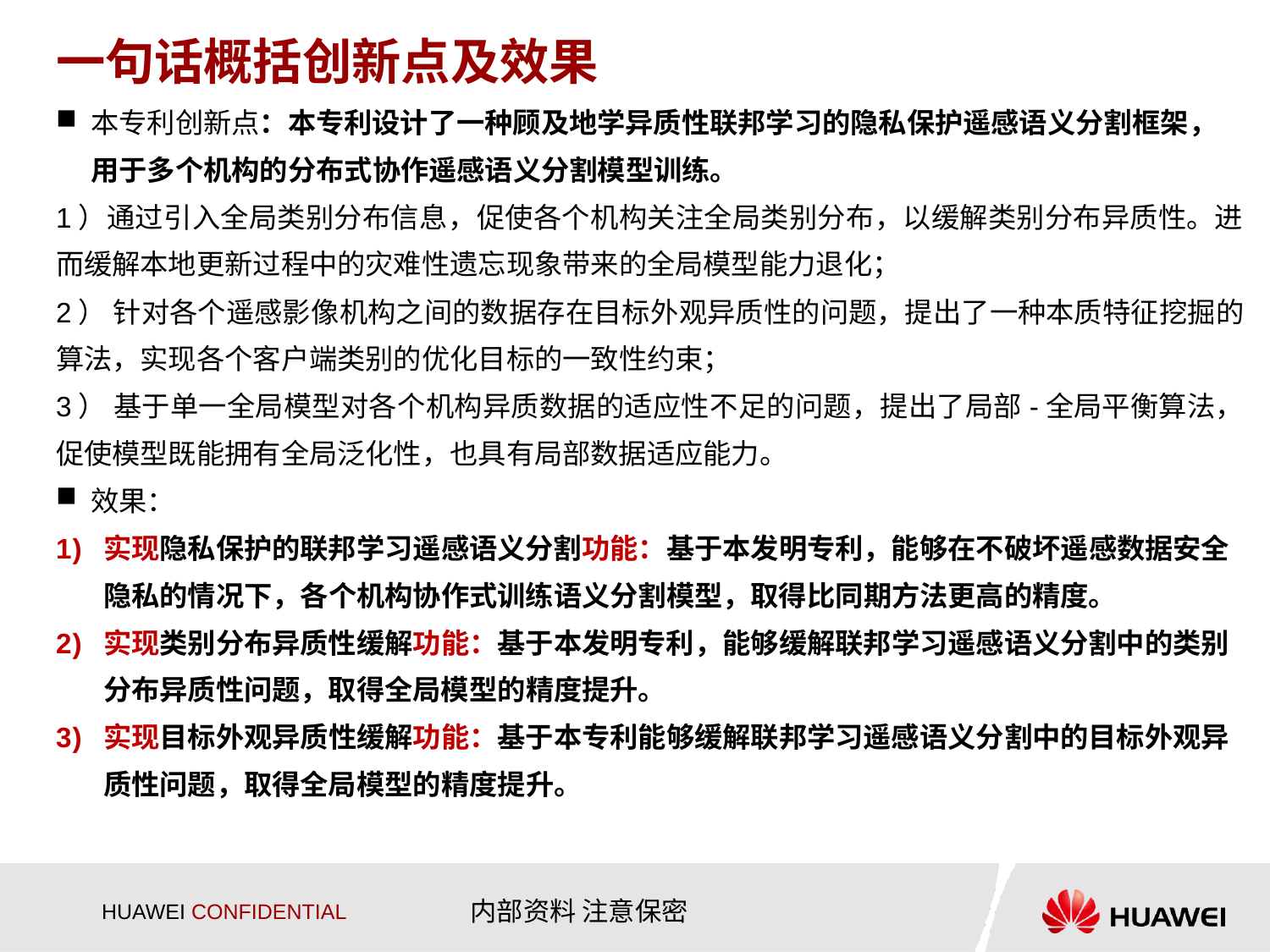

# 一句话概括创新点及效果
本专利创新点：本专利设计了一种顾及地学异质性联邦学习的隐私保护遥感语义分割框架，用于多个机构的分布式协作遥感语义分割模型训练。
1）通过引入全局类别分布信息，促使各个机构关注全局类别分布，以缓解类别分布异质性。进而缓解本地更新过程中的灾难性遗忘现象带来的全局模型能力退化；
2） 针对各个遥感影像机构之间的数据存在目标外观异质性的问题，提出了一种本质特征挖掘的算法，实现各个客户端类别的优化目标的一致性约束；
3） 基于单一全局模型对各个机构异质数据的适应性不足的问题，提出了局部-全局平衡算法，促使模型既能拥有全局泛化性，也具有局部数据适应能力。
效果：
实现隐私保护的联邦学习遥感语义分割功能：基于本发明专利，能够在不破坏遥感数据安全隐私的情况下，各个机构协作式训练语义分割模型，取得比同期方法更高的精度。
实现类别分布异质性缓解功能：基于本发明专利，能够缓解联邦学习遥感语义分割中的类别分布异质性问题，取得全局模型的精度提升。
实现目标外观异质性缓解功能：基于本专利能够缓解联邦学习遥感语义分割中的目标外观异质性问题，取得全局模型的精度提升。